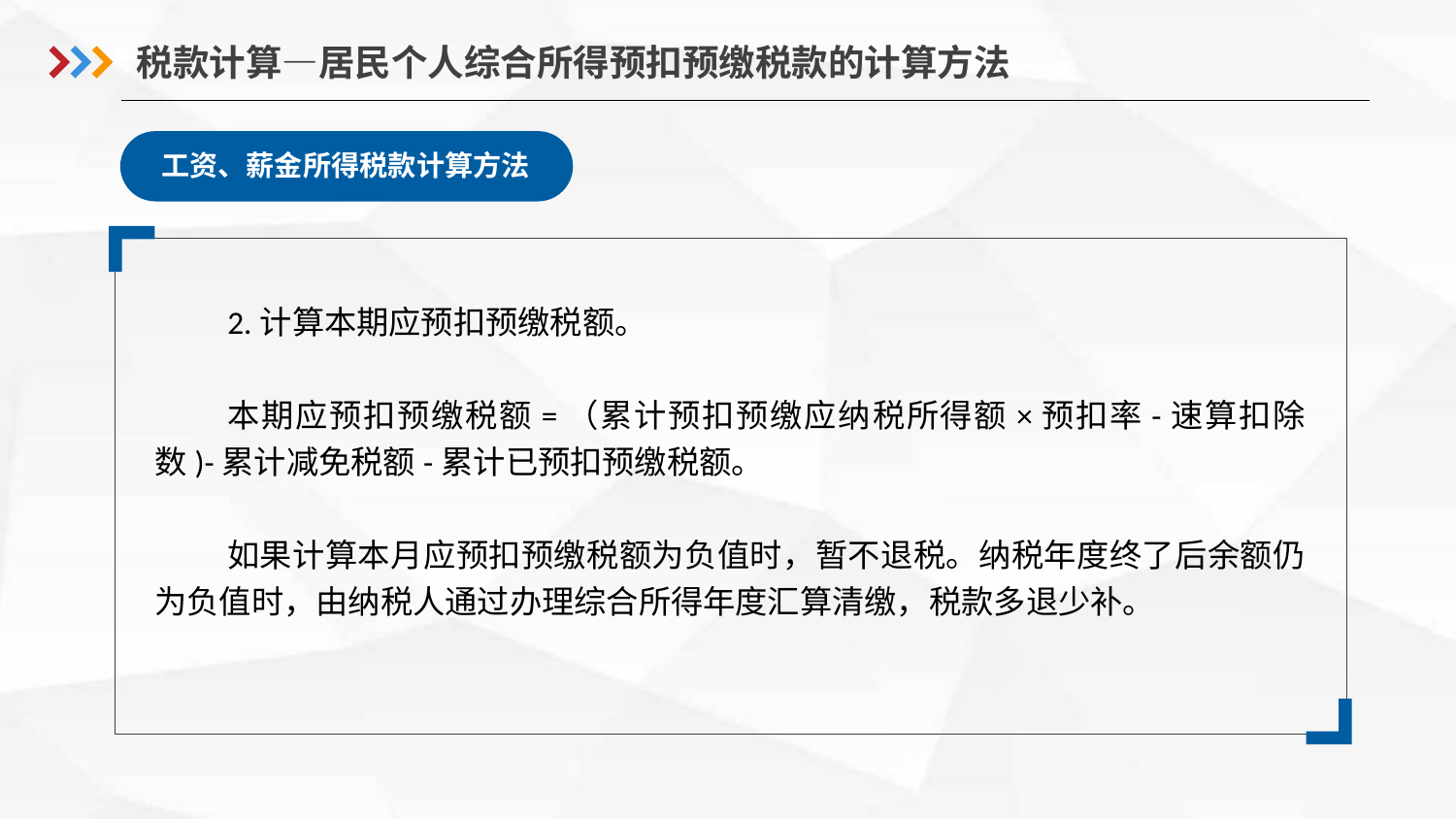

税款计算—居民个人综合所得预扣预缴税款的计算方法

工资、薪金所得税款计算方法

2.计算本期应预扣预缴税额。

本期应预扣预缴税额=（累计预扣预缴应纳税所得额×预扣率-速算扣除数)-累计减免税额-累计已预扣预缴税额。

如果计算本月应预扣预缴税额为负值时，暂不退税。纳税年度终了后余额仍为负值时，由纳税人通过办理综合所得年度汇算清缴，税款多退少补。